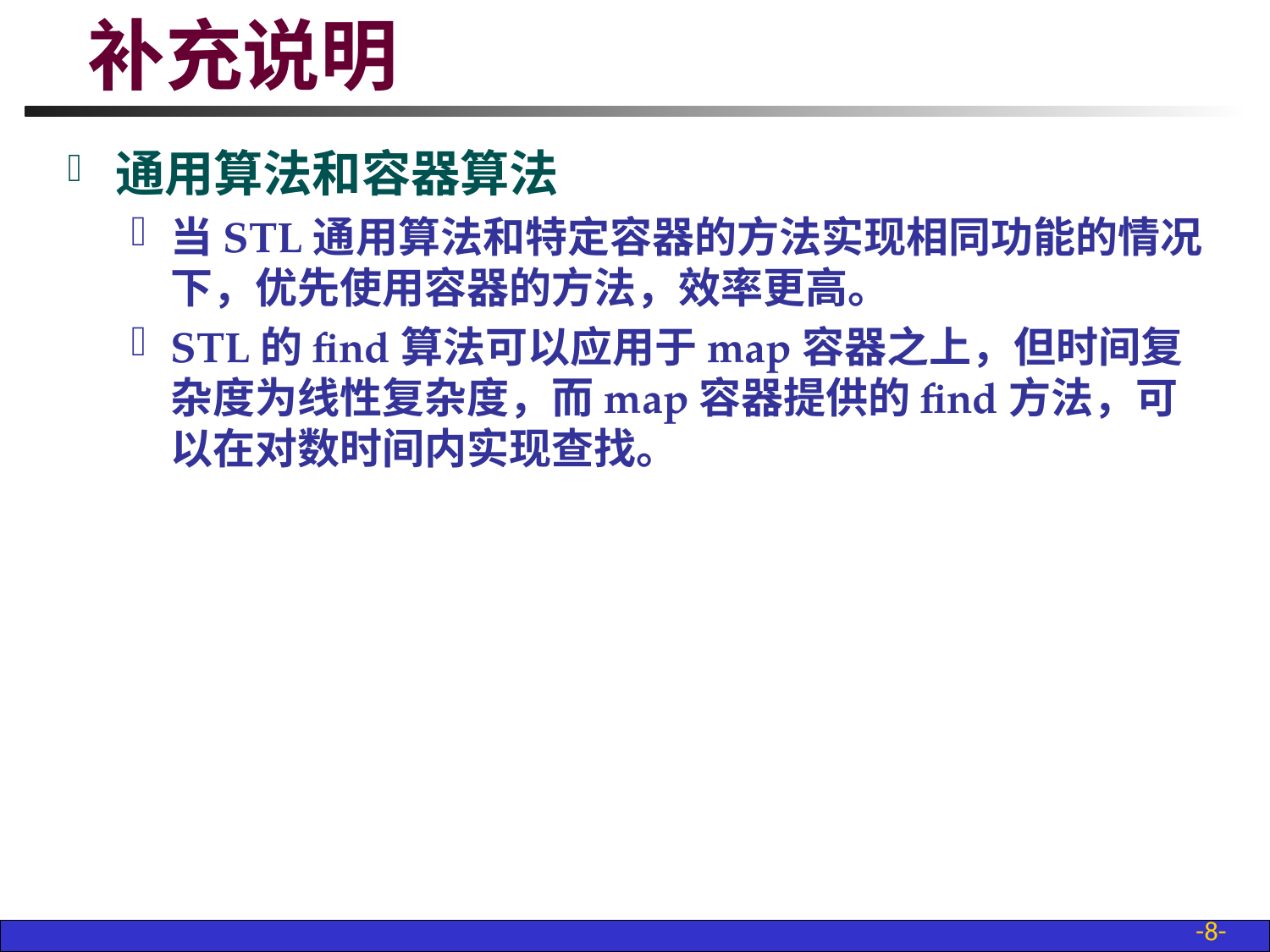

# 补充说明
通用算法和容器算法
当STL通用算法和特定容器的方法实现相同功能的情况下，优先使用容器的方法，效率更高。
STL的find算法可以应用于map容器之上，但时间复杂度为线性复杂度，而map容器提供的find方法，可以在对数时间内实现查找。
-8-